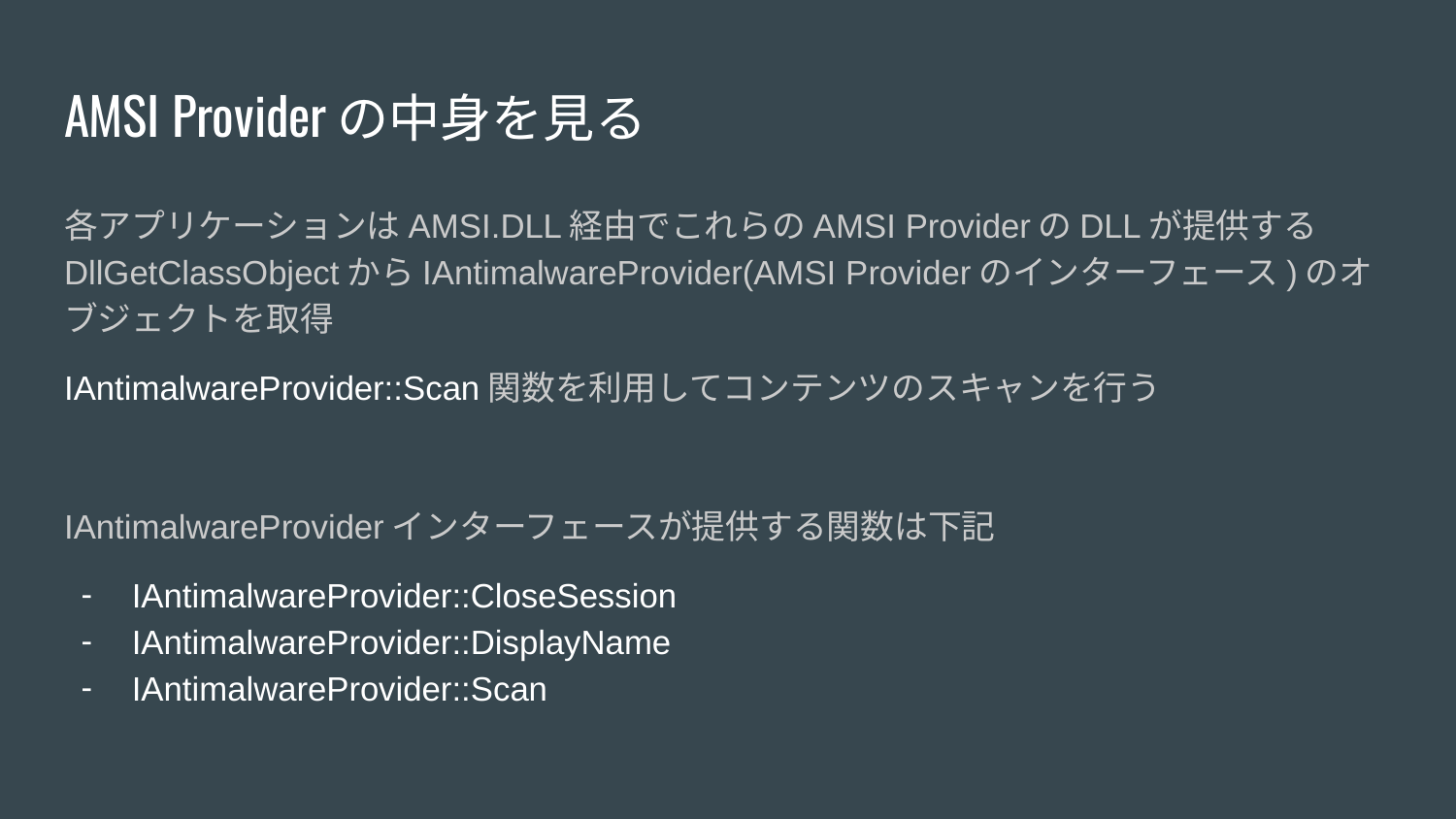

# AMSI Providerの中身を見る
各アプリケーションはAMSI.DLL経由でこれらのAMSI ProviderのDLLが提供するDllGetClassObjectからIAntimalwareProvider(AMSI Providerのインターフェース)のオブジェクトを取得
IAntimalwareProvider::Scan関数を利用してコンテンツのスキャンを行う

IAntimalwareProviderインターフェースが提供する関数は下記
IAntimalwareProvider::CloseSession
IAntimalwareProvider::DisplayName
IAntimalwareProvider::Scan